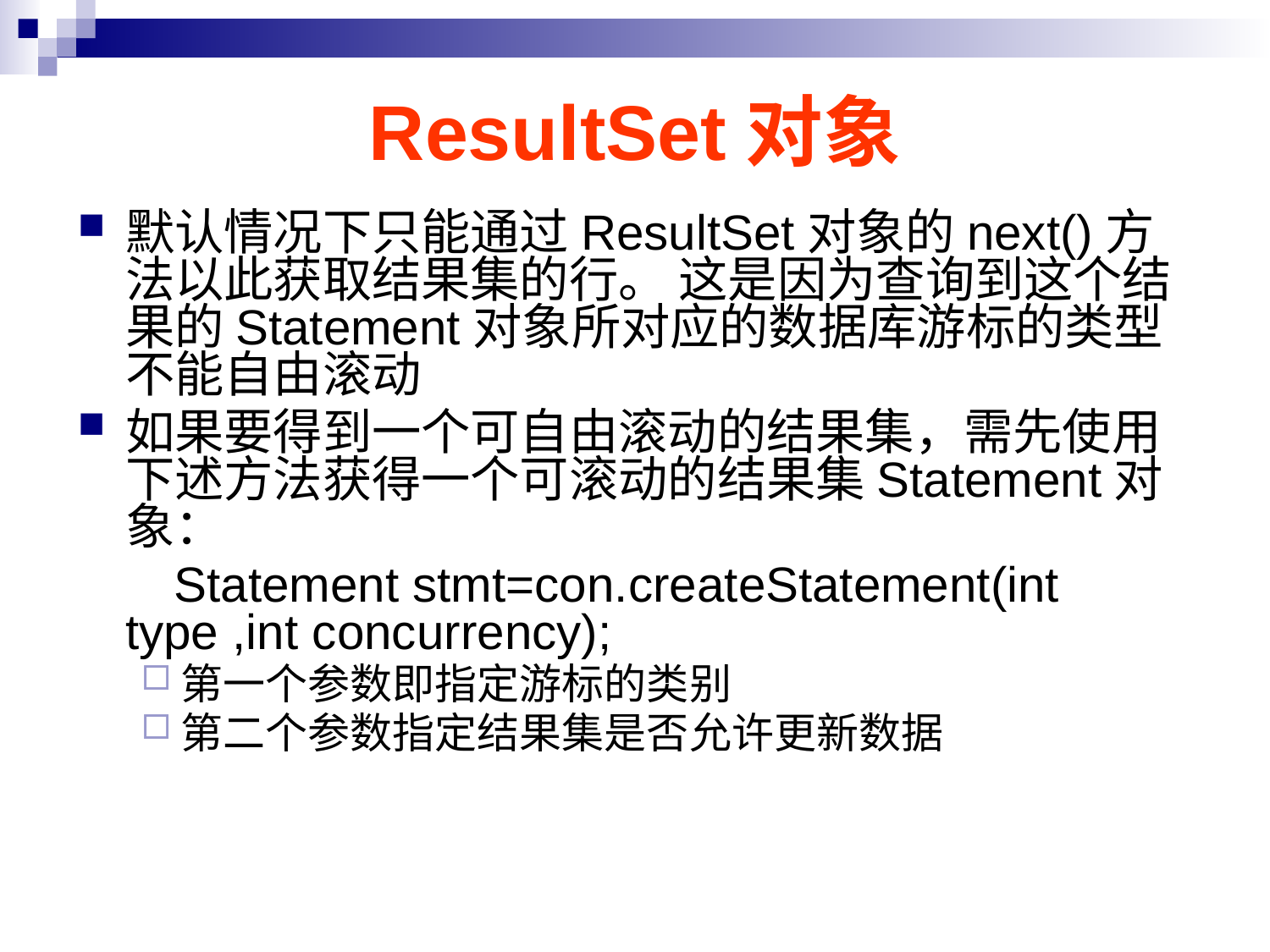

# ResultSet对象
默认情况下只能通过ResultSet对象的next()方法以此获取结果集的行。 这是因为查询到这个结果的Statement对象所对应的数据库游标的类型不能自由滚动
如果要得到一个可自由滚动的结果集，需先使用下述方法获得一个可滚动的结果集Statement对象：
       Statement stmt=con.createStatement(int type ,int concurrency);
第一个参数即指定游标的类别
第二个参数指定结果集是否允许更新数据

10